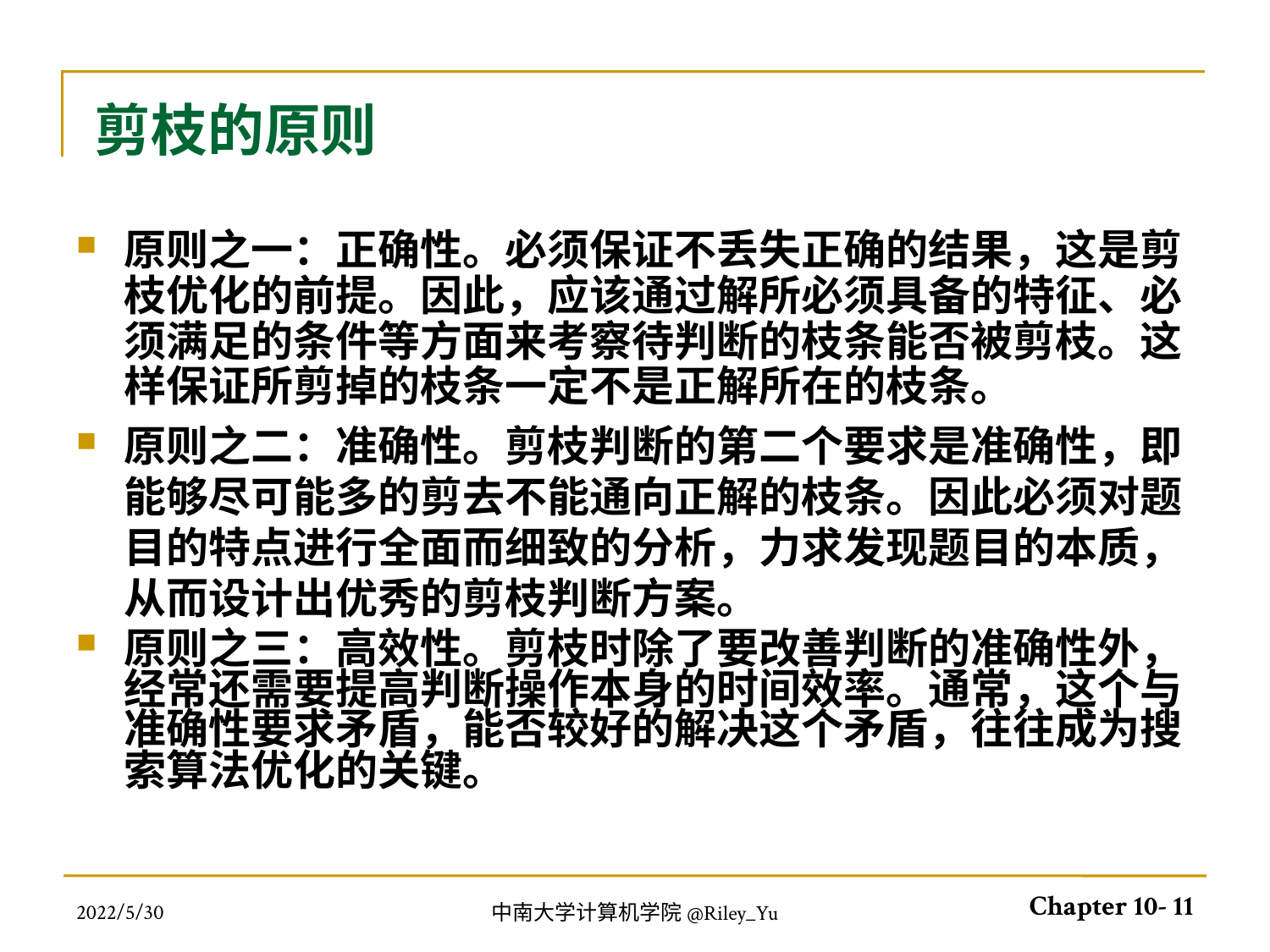

剪枝的原则
原则之一：正确性。必须保证不丢失正确的结果，这是剪枝优化的前提。因此，应该通过解所必须具备的特征、必须满足的条件等方面来考察待判断的枝条能否被剪枝。这样保证所剪掉的枝条一定不是正解所在的枝条。
原则之二：准确性。剪枝判断的第二个要求是准确性，即能够尽可能多的剪去不能通向正解的枝条。因此必须对题目的特点进行全面而细致的分析，力求发现题目的本质，从而设计出优秀的剪枝判断方案。
原则之三：高效性。剪枝时除了要改善判断的准确性外，经常还需要提高判断操作本身的时间效率。通常，这个与准确性要求矛盾，能否较好的解决这个矛盾，往往成为搜索算法优化的关键。

2022/5/30
Chapter 10- 11
中南大学计算机学院@Riley_Yu